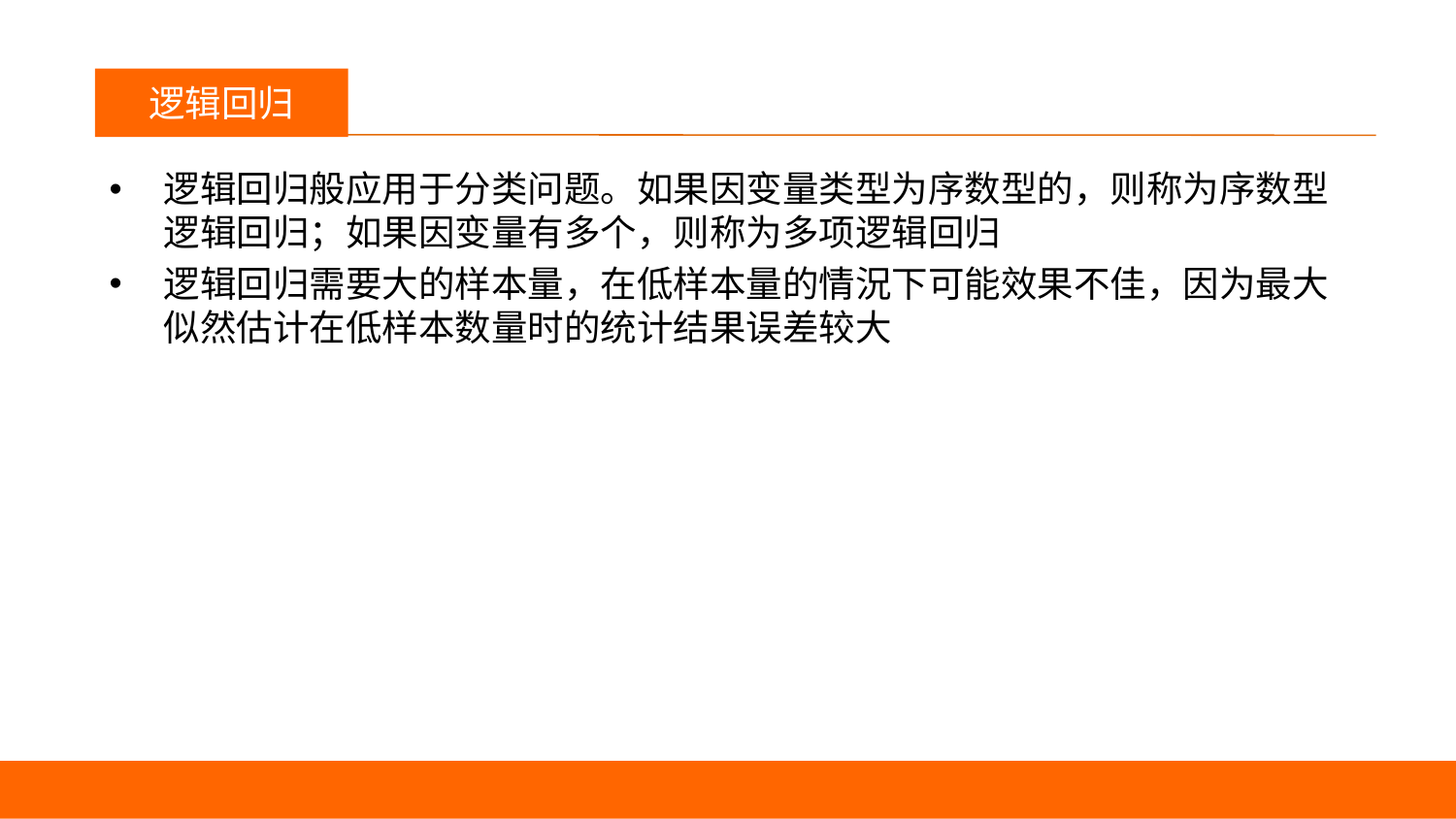

议程
逻辑回归

逻辑回归般应用于分类问题。如果因变量类型为序数型的，则称为序数型逻辑回归；如果因变量有多个，则称为多项逻辑回归
逻辑回归需要大的样本量，在低样本量的情況下可能效果不佳，因为最大似然估计在低样本数量时的统计结果误差较大